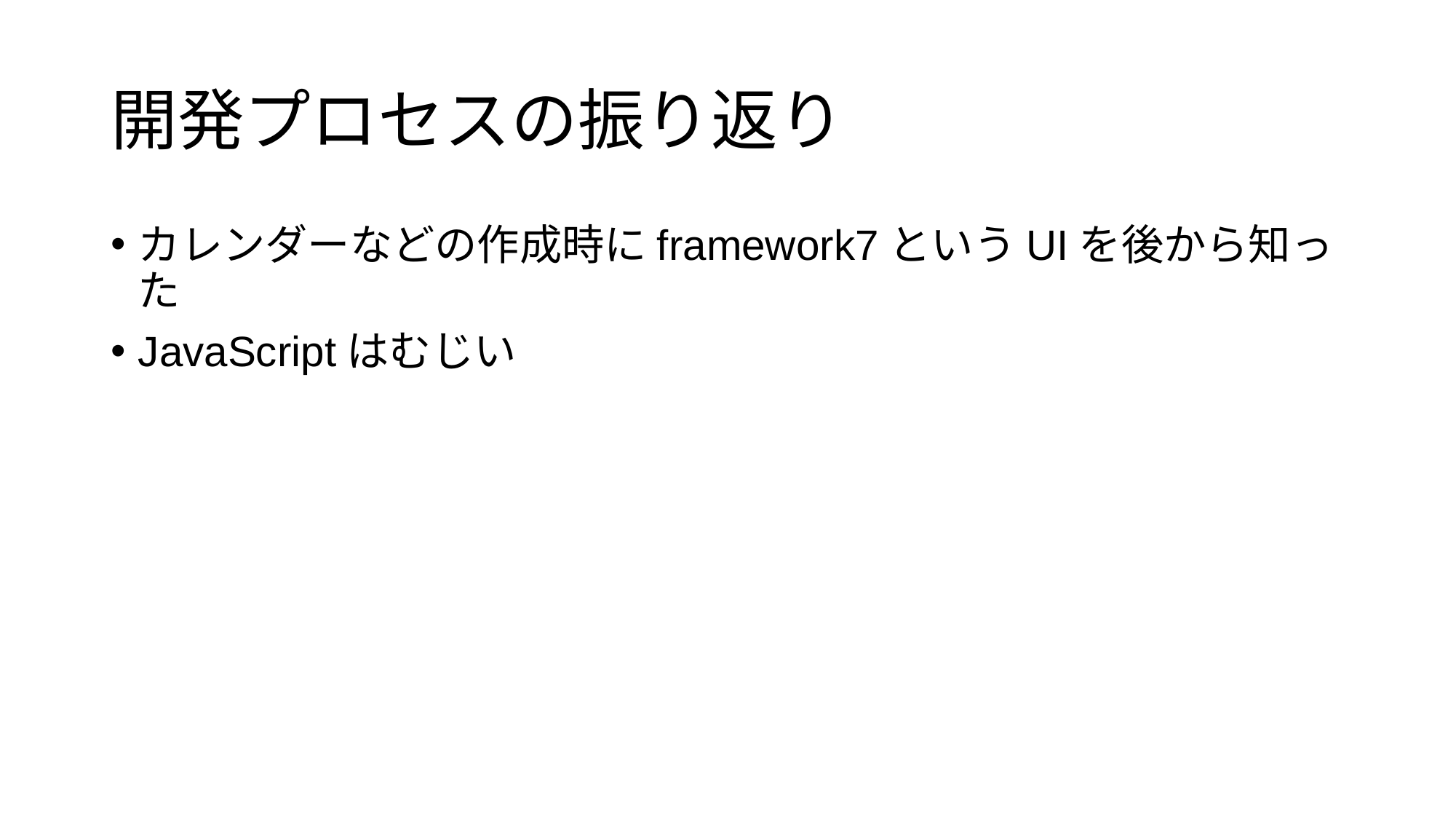

# 開発プロセスの振り返り
カレンダーなどの作成時にframework7というUIを後から知った
JavaScriptはむじい